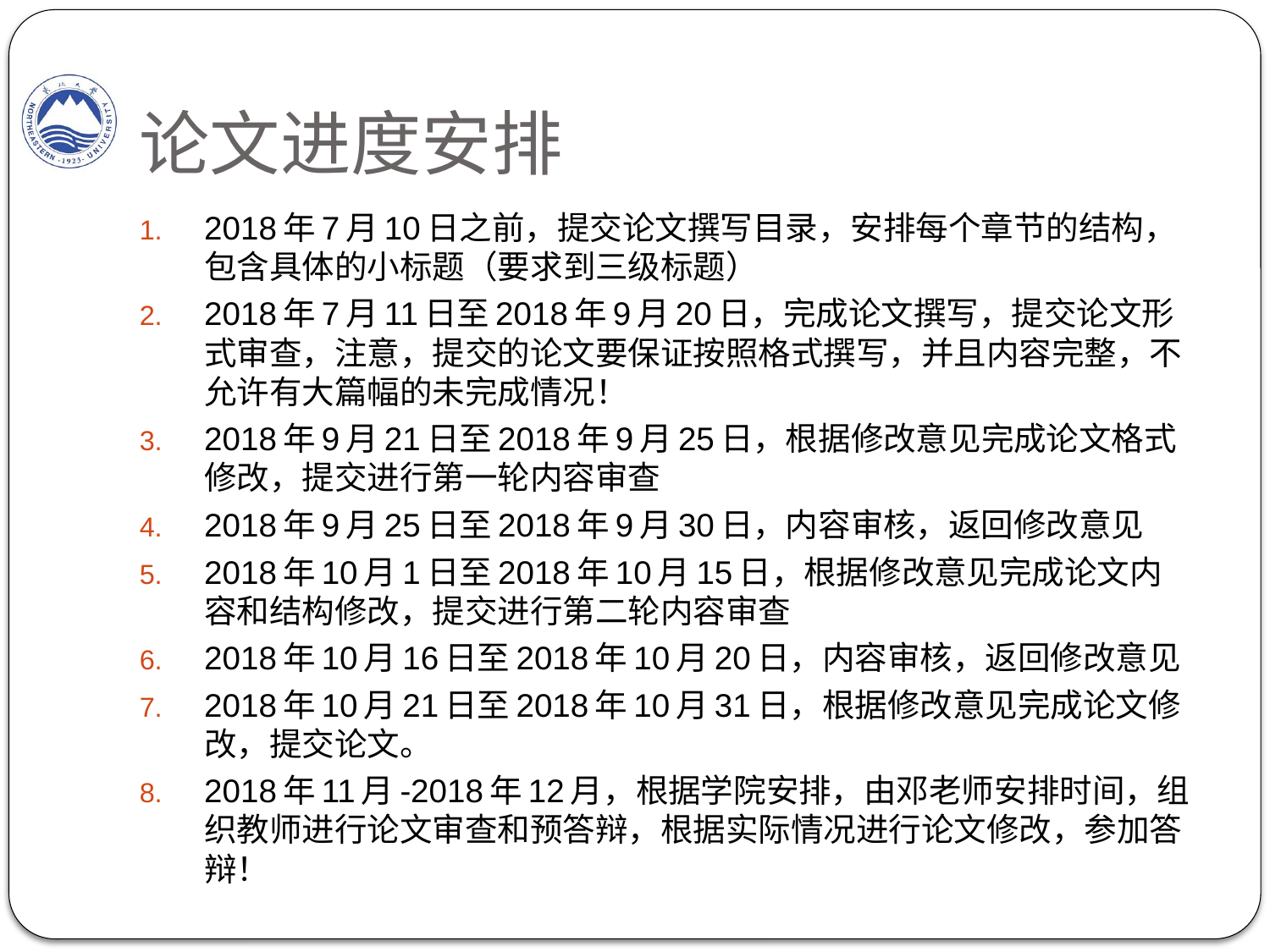

# 论文进度安排
2018年7月10日之前，提交论文撰写目录，安排每个章节的结构，包含具体的小标题（要求到三级标题）
2018年7月11日至2018年9月20日，完成论文撰写，提交论文形式审查，注意，提交的论文要保证按照格式撰写，并且内容完整，不允许有大篇幅的未完成情况！
2018年9月21日至2018年9月25日，根据修改意见完成论文格式修改，提交进行第一轮内容审查
2018年9月25日至2018年9月30日，内容审核，返回修改意见
2018年10月1日至2018年10月15日，根据修改意见完成论文内容和结构修改，提交进行第二轮内容审查
2018年10月16日至2018年10月20日，内容审核，返回修改意见
2018年10月21日至2018年10月31日，根据修改意见完成论文修改，提交论文。
2018年11月-2018年12月，根据学院安排，由邓老师安排时间，组织教师进行论文审查和预答辩，根据实际情况进行论文修改，参加答辩！